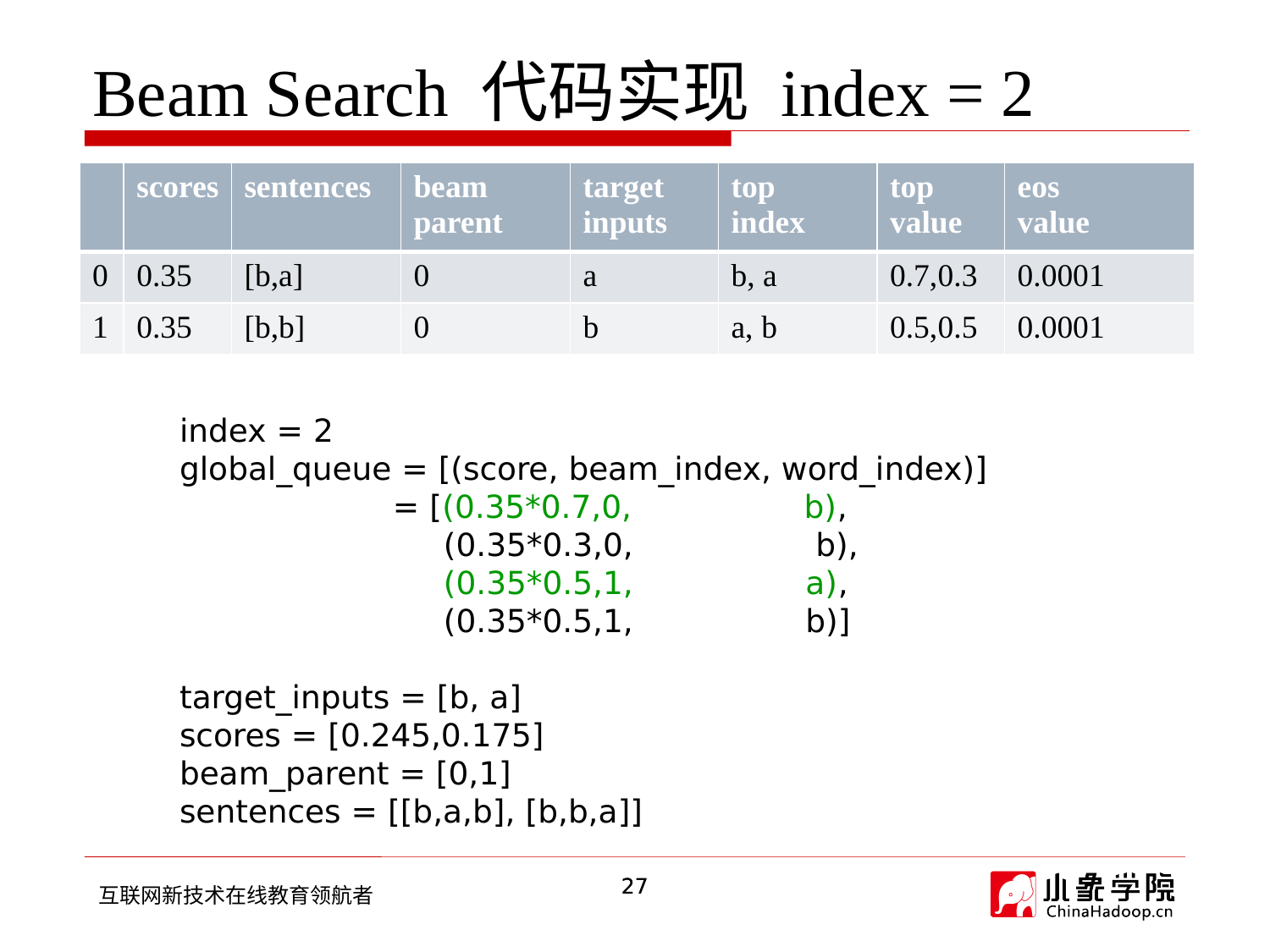

# Beam Search 代码实现 index = 2
|  | scores | sentences | beam parent | target inputs | top index | top value | eos value |
| --- | --- | --- | --- | --- | --- | --- | --- |
| 0 | 0.35 | [b,a] | 0 | a | b, a | 0.7,0.3 | 0.0001 |
| 1 | 0.35 | [b,b] | 0 | b | a, b | 0.5,0.5 | 0.0001 |
index = 2
global_queue = [(score, beam_index, word_index)]
                     = [(0.35*0.7,0,                 b),
                          (0.35*0.3,0,                  b),
                          (0.35*0.5,1,                 a),
                          (0.35*0.5,1,                 b)]

target_inputs = [b, a]
scores = [0.245,0.175]
beam_parent = [0,1]
sentences = [[b,a,b], [b,b,a]]

27
27